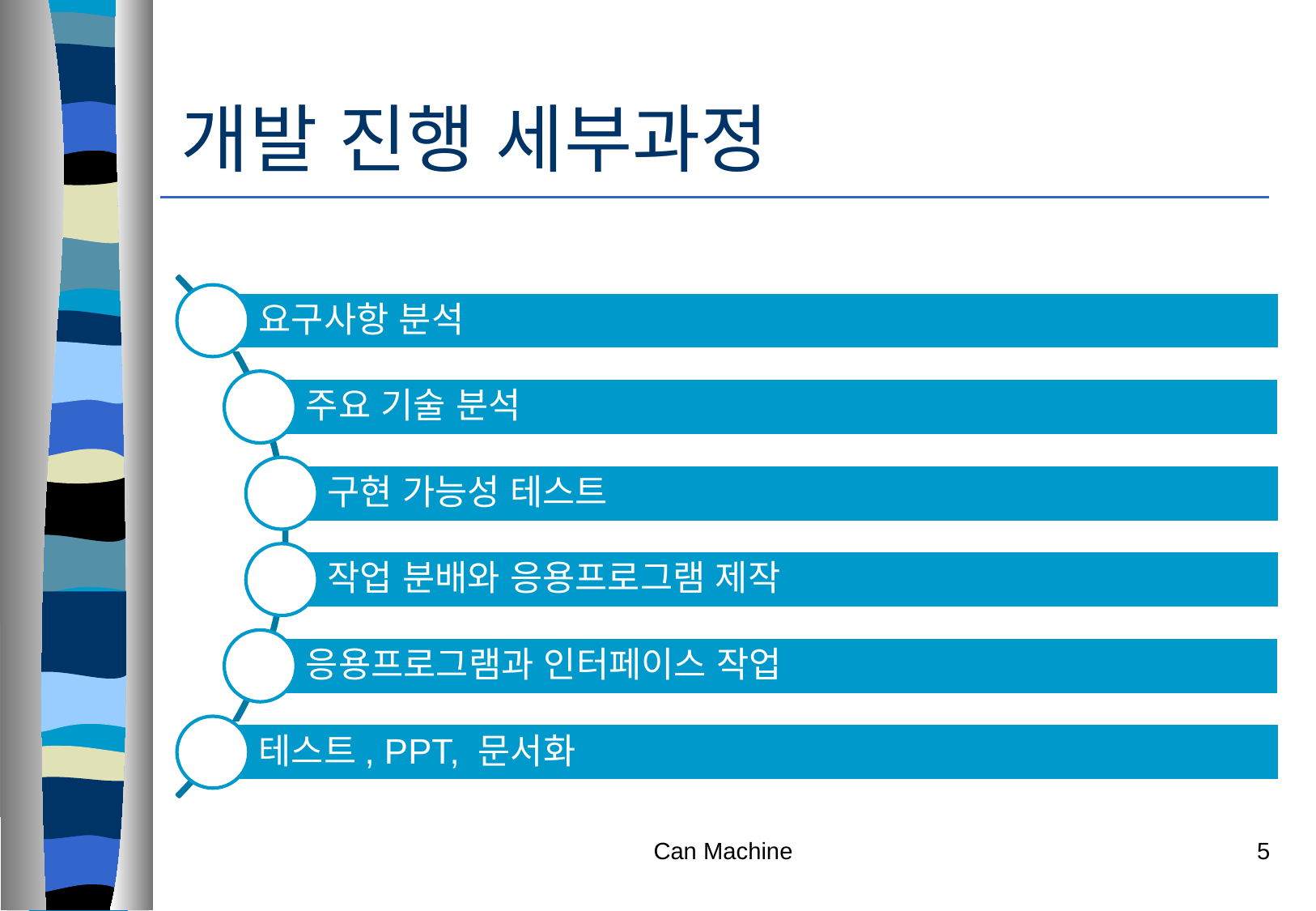

# 개발 진행 세부과정
요구사항 분석
주요 기술 분석
구현 가능성 테스트
작업 분배와 응용프로그램 제작
응용프로그램과 인터페이스 작업
테스트, PPT, 문서화
Can Machine
5